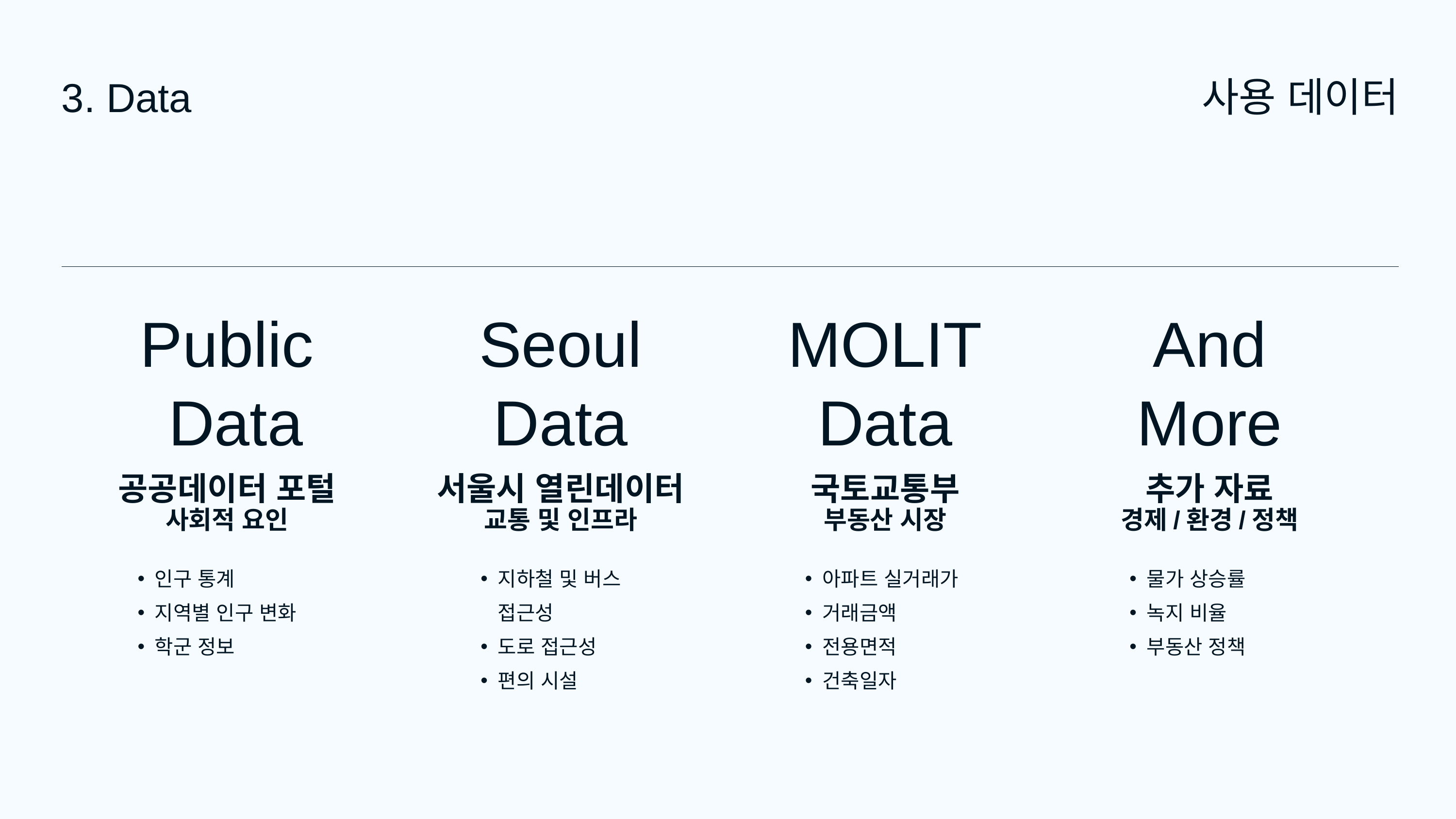

사용 데이터
3. Data
Public
Seoul
MOLIT
And
 Data
Data
Data
More
공공데이터 포털
서울시 열린데이터
국토교통부
추가 자료
사회적 요인
교통 및 인프라
부동산 시장
경제/환경/정책
인구 통계
지역별 인구 변화
학군 정보
지하철 및 버스  접근성
도로 접근성
편의 시설
아파트 실거래가
거래금액
전용면적
건축일자
물가 상승률
녹지 비율
부동산 정책